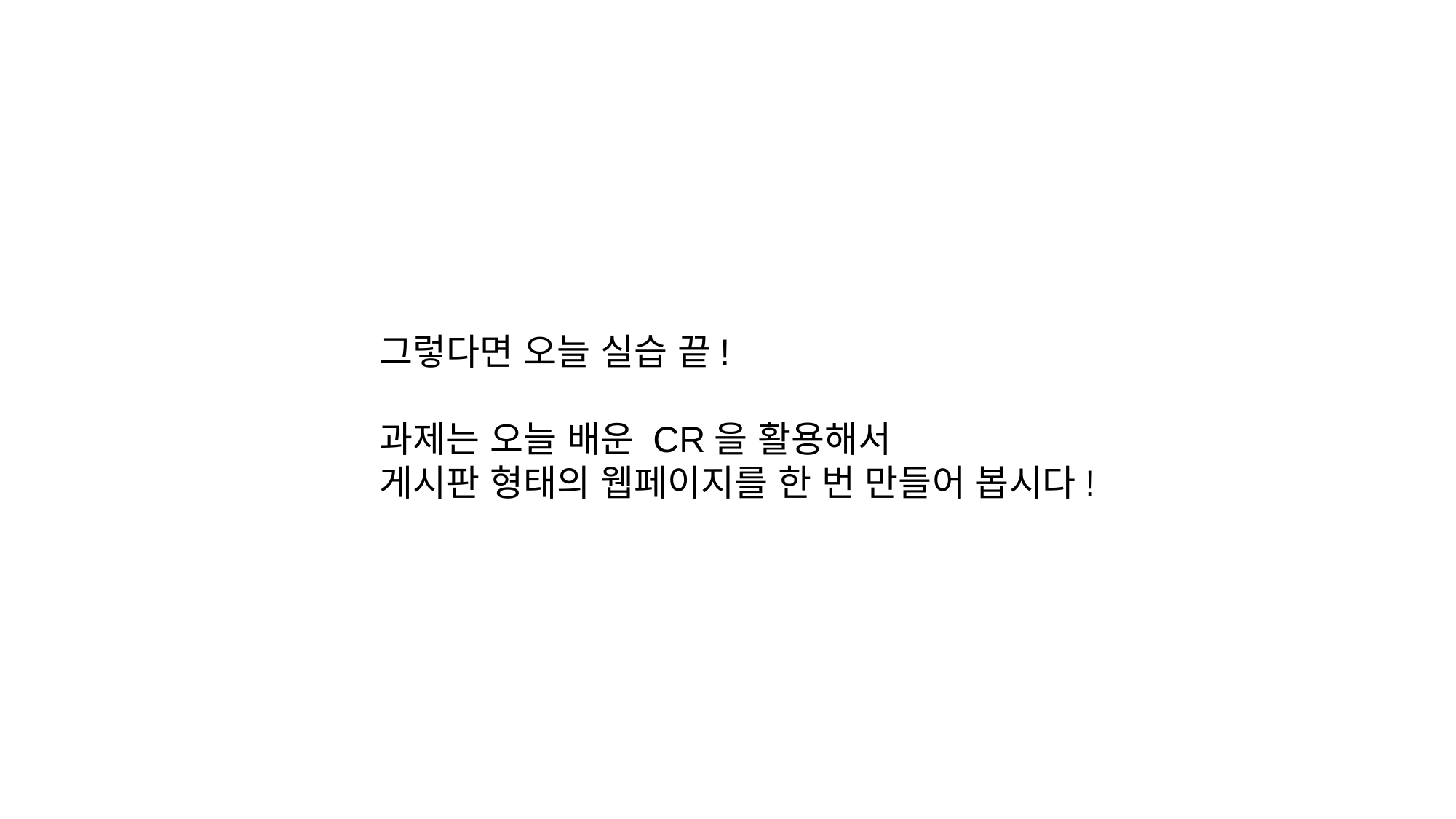

그렇다면 오늘 실습 끝!

과제는 오늘 배운 CR을 활용해서
게시판 형태의 웹페이지를 한 번 만들어 봅시다!